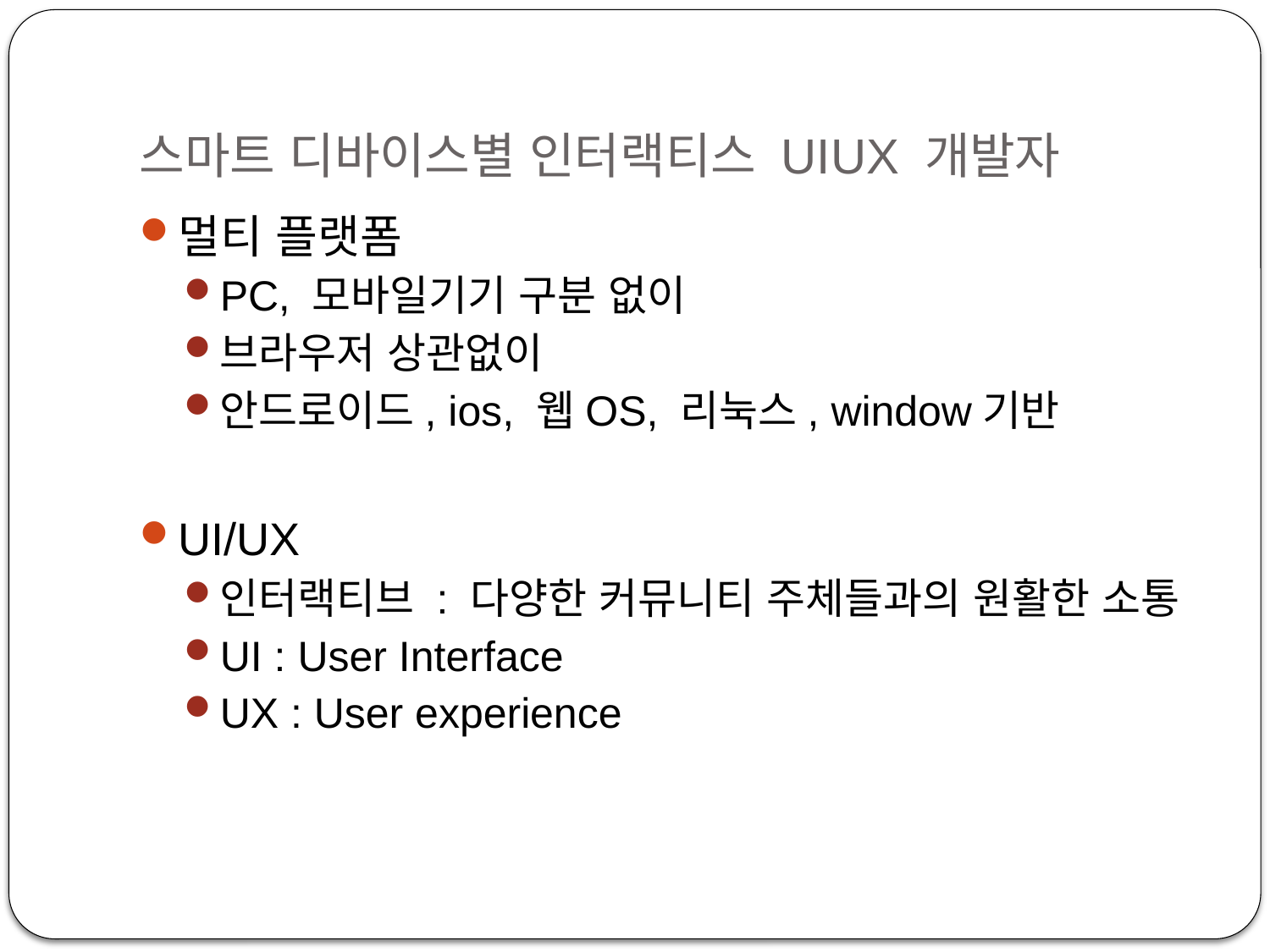

# 스마트 디바이스별 인터랙티스 UIUX 개발자
멀티 플랫폼
PC, 모바일기기 구분 없이
브라우저 상관없이
안드로이드, ios, 웹OS, 리눅스, window기반

UI/UX
인터랙티브 : 다양한 커뮤니티 주체들과의 원활한 소통
UI : User Interface
UX : User experience